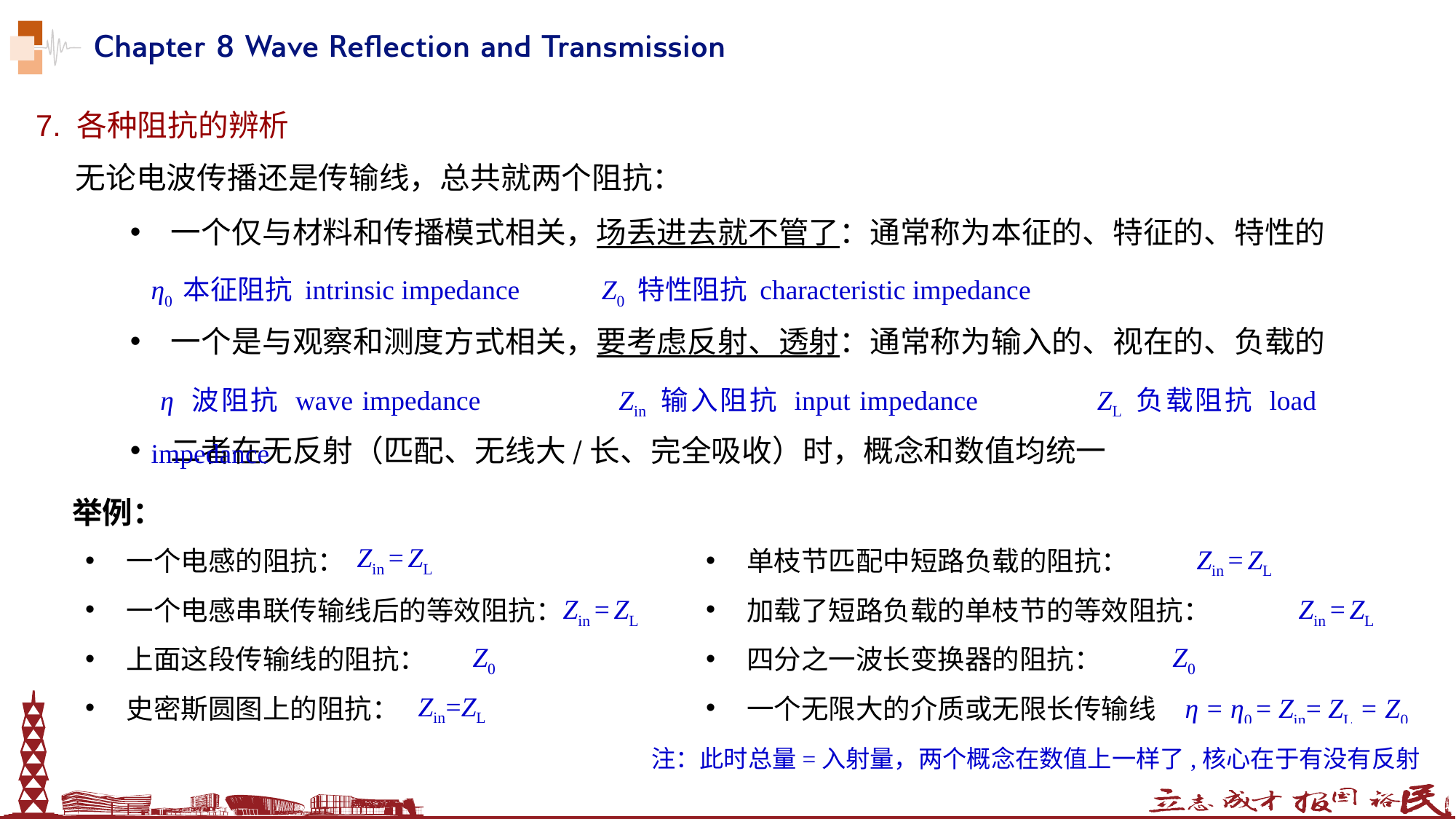

Chapter 8 Wave Reflection and Transmission
各种阻抗的辨析
无论电波传播还是传输线，总共就两个阻抗：
一个仅与材料和传播模式相关，场丢进去就不管了：通常称为本征的、特征的、特性的

一个是与观察和测度方式相关，要考虑反射、透射：通常称为输入的、视在的、负载的

二者在无反射（匹配、无线大/长、完全吸收）时，概念和数值均统一
η0 本征阻抗 intrinsic impedance	  Z0 特性阻抗 characteristic impedance
 η 波阻抗 wave impedance               Zin 输入阻抗 input impedance             ZL 负载阻抗 load impedance
举例：
Zin = ZL
Zin = ZL
一个电感的阻抗：
一个电感串联传输线后的等效阻抗：
上面这段传输线的阻抗：
史密斯圆图上的阻抗：
单枝节匹配中短路负载的阻抗：
加载了短路负载的单枝节的等效阻抗：
四分之一波长变换器的阻抗：
一个无限大的介质或无限长传输线
Zin = ZL
Zin = ZL
Z0
Z0
Zin=ZL
η = η0 = Zin= ZL = Z0
注：此时总量=入射量，两个概念在数值上一样了,核心在于有没有反射